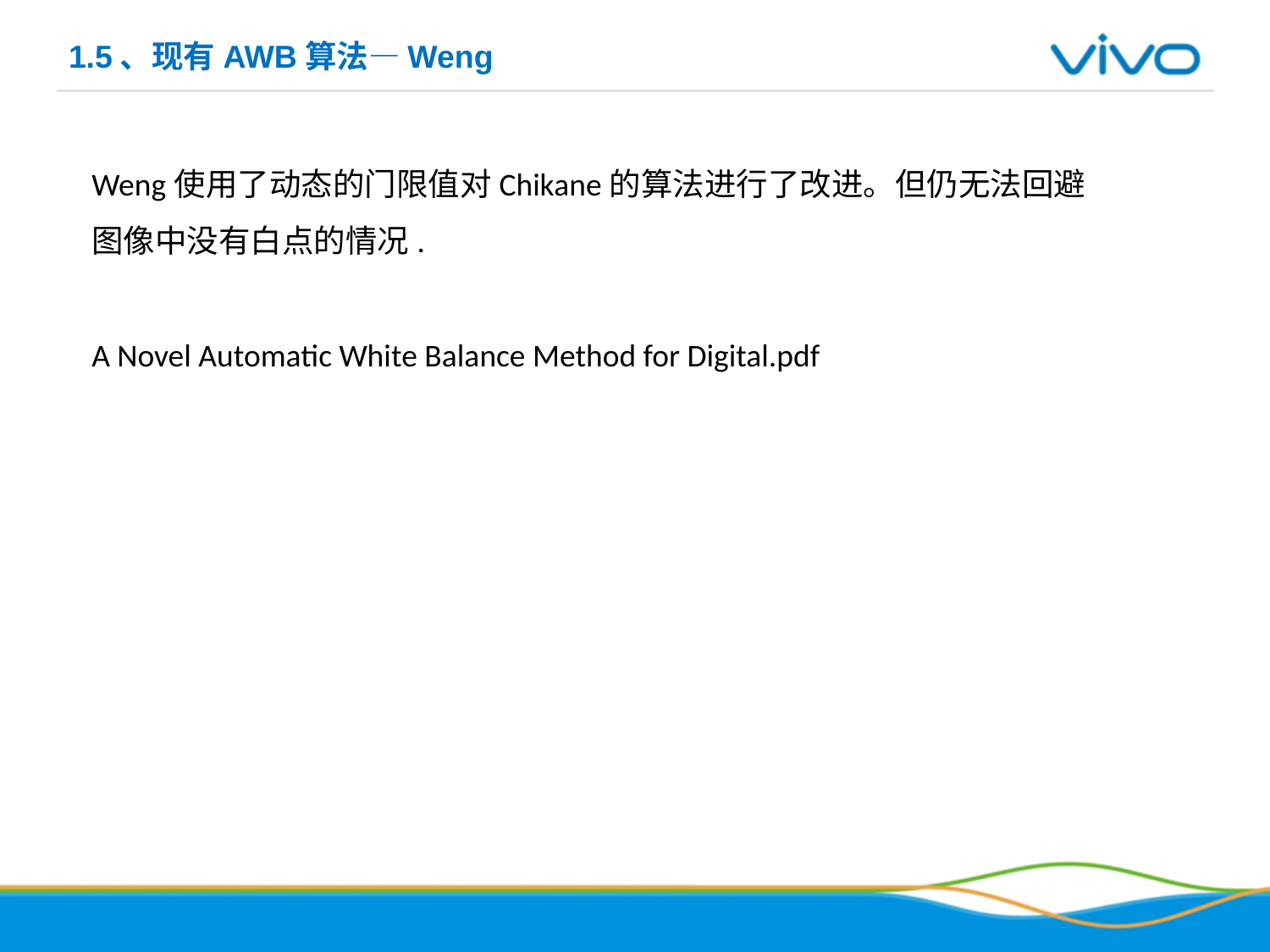

1.5、现有AWB算法—Weng
Weng使用了动态的门限值对Chikane的算法进行了改进。但仍无法回避图像中没有白点的情况.

A Novel Automatic White Balance Method for Digital.pdf